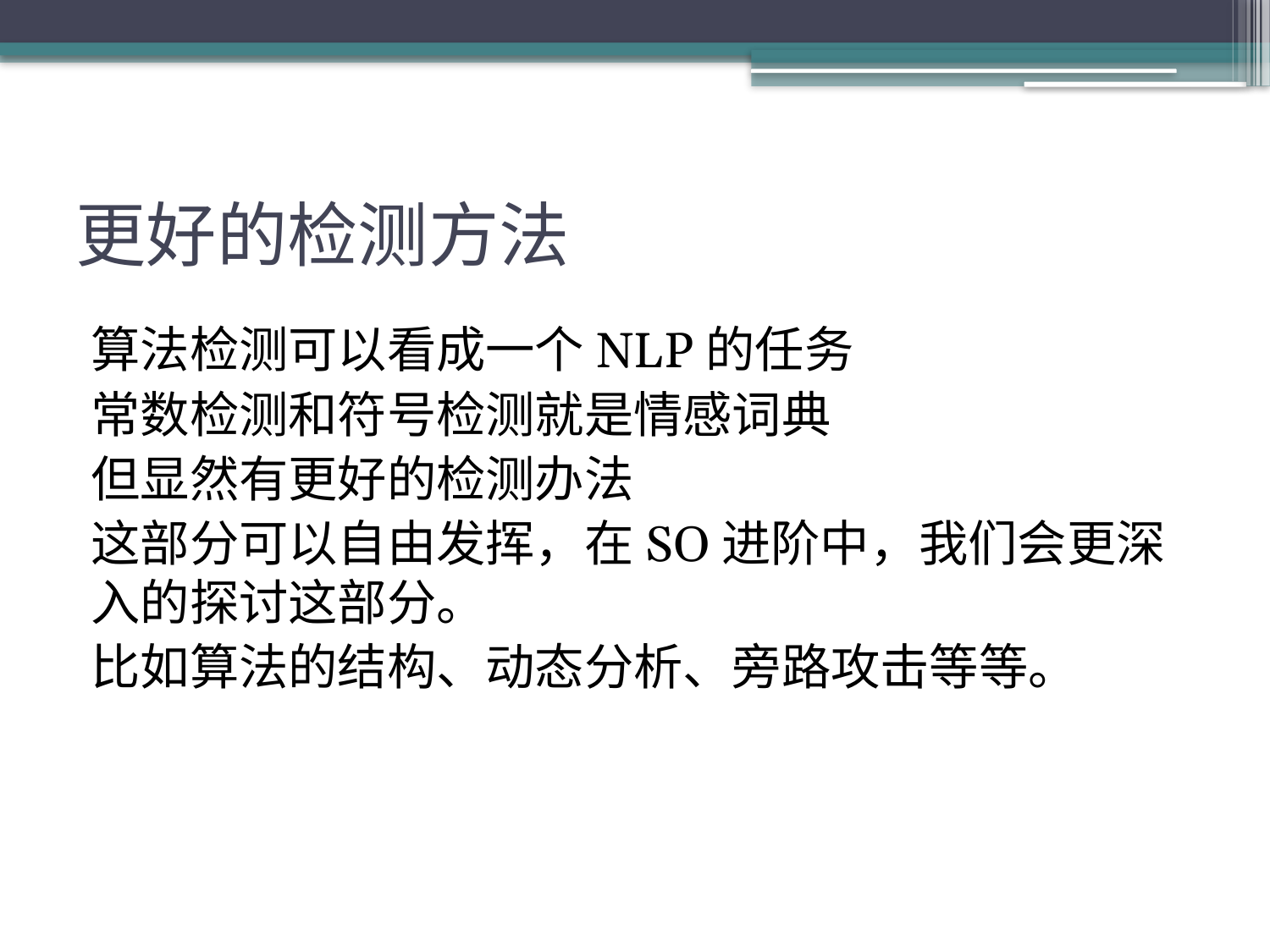

# 更好的检测方法
算法检测可以看成一个NLP的任务
常数检测和符号检测就是情感词典
但显然有更好的检测办法
这部分可以自由发挥，在SO进阶中，我们会更深入的探讨这部分。
比如算法的结构、动态分析、旁路攻击等等。